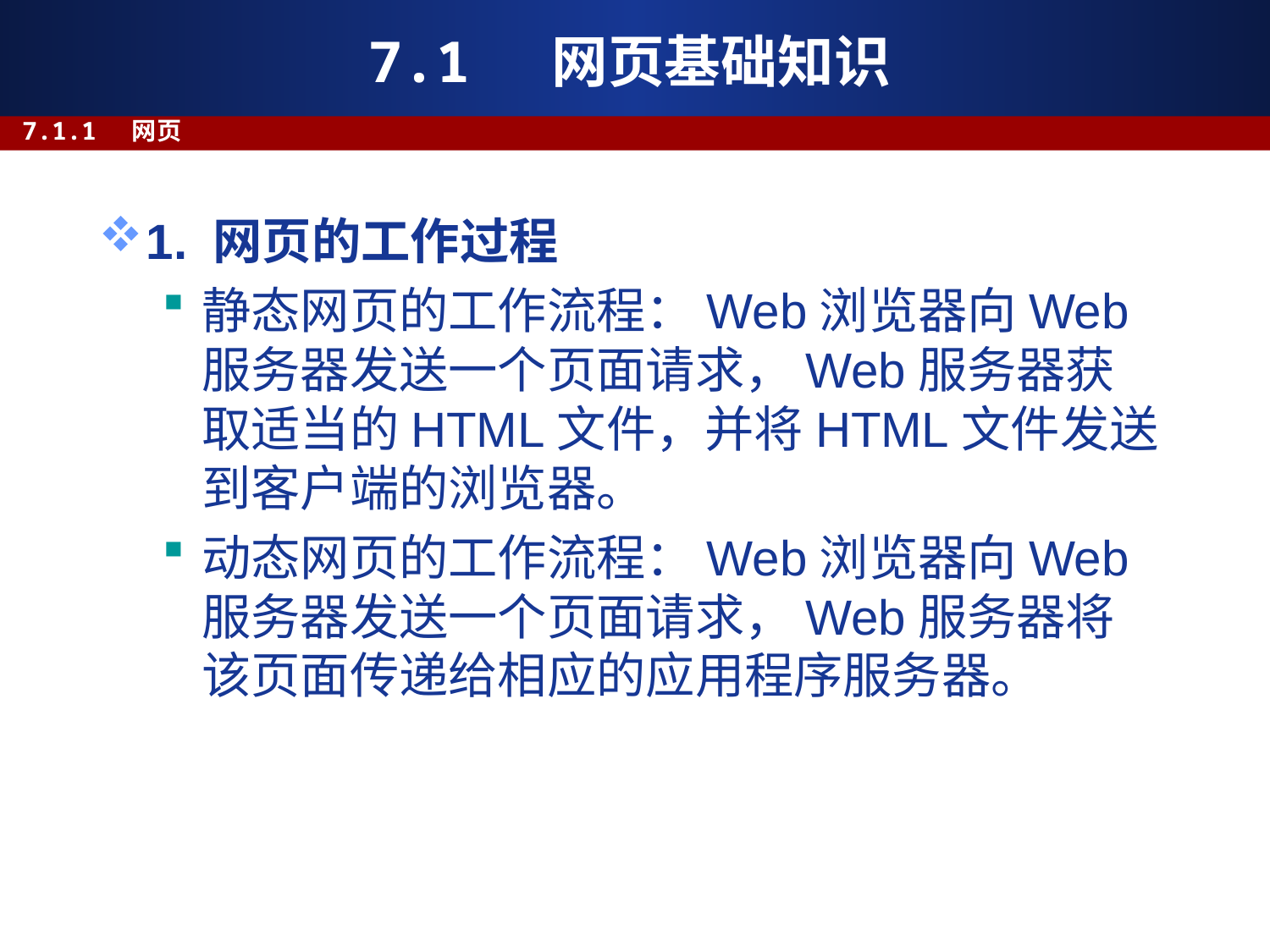

# 7.1  网页基础知识
7.1.1  网页
1. 网页的工作过程
静态网页的工作流程：Web浏览器向Web服务器发送一个页面请求，Web服务器获取适当的HTML文件，并将HTML文件发送到客户端的浏览器。
动态网页的工作流程：Web浏览器向Web服务器发送一个页面请求，Web服务器将该页面传递给相应的应用程序服务器。